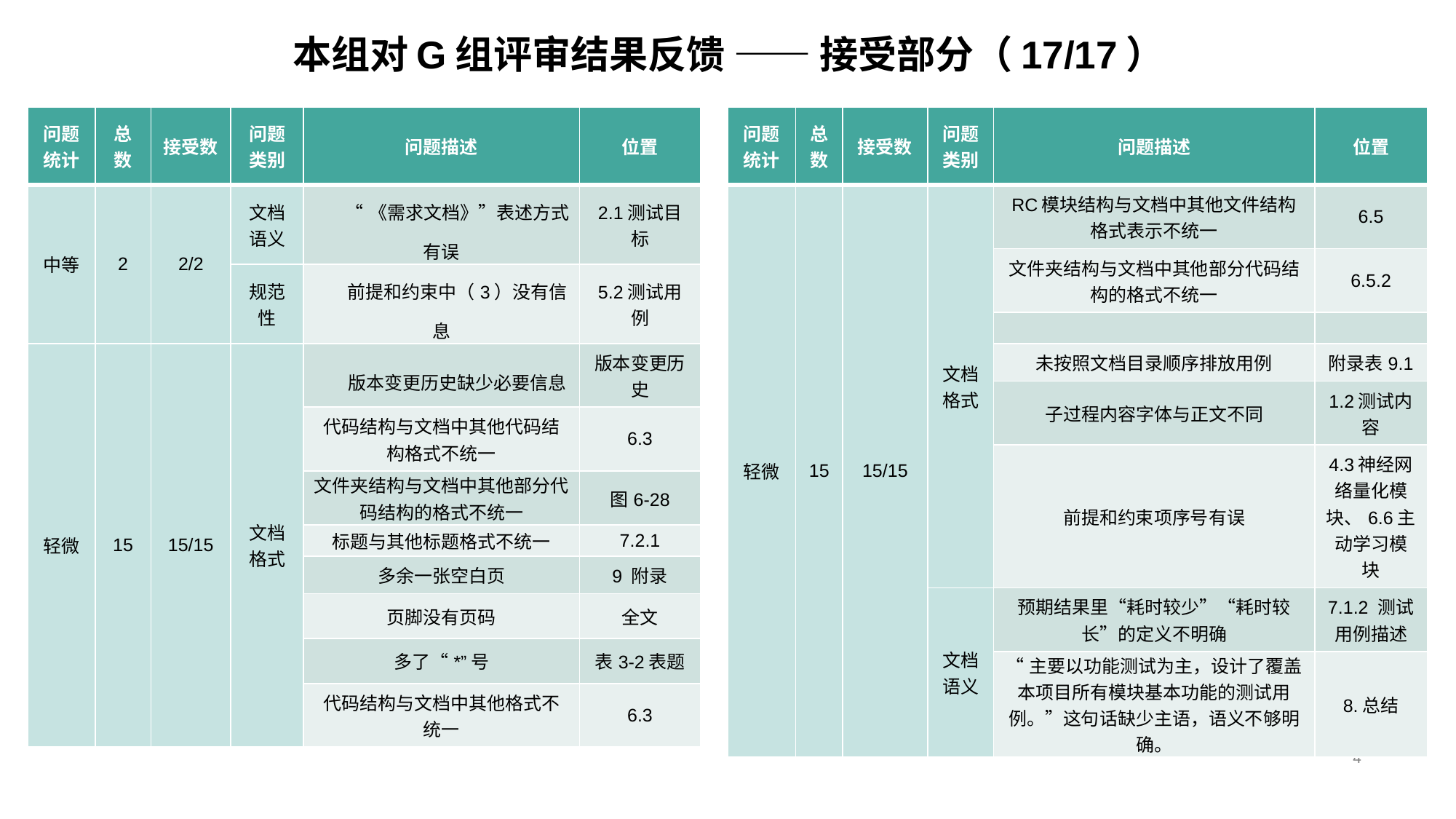

# 本组对G组评审结果反馈 —— 接受部分（17/17）
| 问题 统计 | 总数 | 接受数 | 问题类别 | 问题描述 | 位置 |
| --- | --- | --- | --- | --- | --- |
| 中等 | 2 | 2/2 | 文档语义 | “《需求文档》”表述方式有误 | 2.1测试目标 |
|  |  |  | 规范性 | 前提和约束中（3）没有信息 | 5.2测试用例 |
| 轻微 | 15 | 15/15 | 文档格式 | 版本变更历史缺少必要信息 | 版本变更历史 |
|  |  |  |  | 代码结构与文档中其他代码结构格式不统一 | 6.3 |
|  |  |  |  | 文件夹结构与文档中其他部分代码结构的格式不统一 | 图6-28 |
|  |  |  |  | 标题与其他标题格式不统一 | 7.2.1 |
|  |  |  |  | 多余一张空白页 | 9 附录 |
|  |  |  |  | 页脚没有页码 | 全文 |
|  |  |  |  | 多了“\*”号 | 表3-2表题 |
|  |  |  |  | 代码结构与文档中其他格式不统一 | 6.3 |
| 问题 统计 | 总数 | 接受数 | 问题类别 | 问题描述 | 位置 |
| --- | --- | --- | --- | --- | --- |
| 轻微 | 15 | 15/15 | 文档格式 | RC模块结构与文档中其他文件结构格式表示不统一 | 6.5 |
|  |  |  |  | 文件夹结构与文档中其他部分代码结构的格式不统一 | 6.5.2 |
|  |  |  |  |  |  |
|  |  |  |  | 未按照文档目录顺序排放用例 | 附录表9.1 |
|  |  |  |  | 子过程内容字体与正文不同 | 1.2测试内容 |
|  |  |  |  | 前提和约束项序号有误 | 4.3神经网络量化模块、6.6主动学习模块 |
|  |  |  | 文档语义 | 预期结果里“耗时较少”“耗时较长”的定义不明确 | 7.1.2 测试用例描述 |
|  |  |  |  | “主要以功能测试为主，设计了覆盖本项目所有模块基本功能的测试用例。”这句话缺少主语，语义不够明确。 | 8.总结 |
4